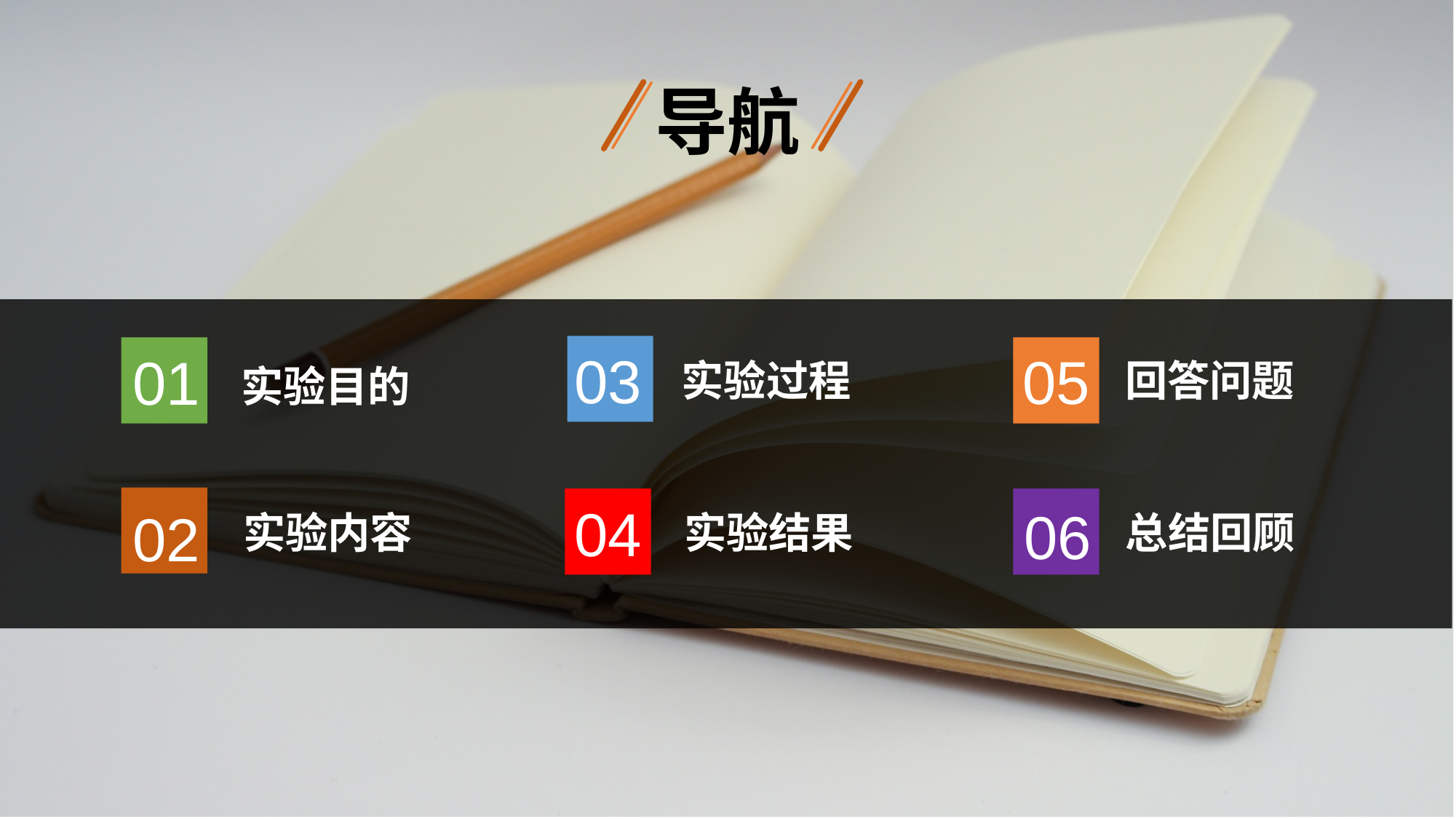

导航

03
实验过程

01
实验目的

05
回答问题

02
实验内容

04
实验结果

06
总结回顾